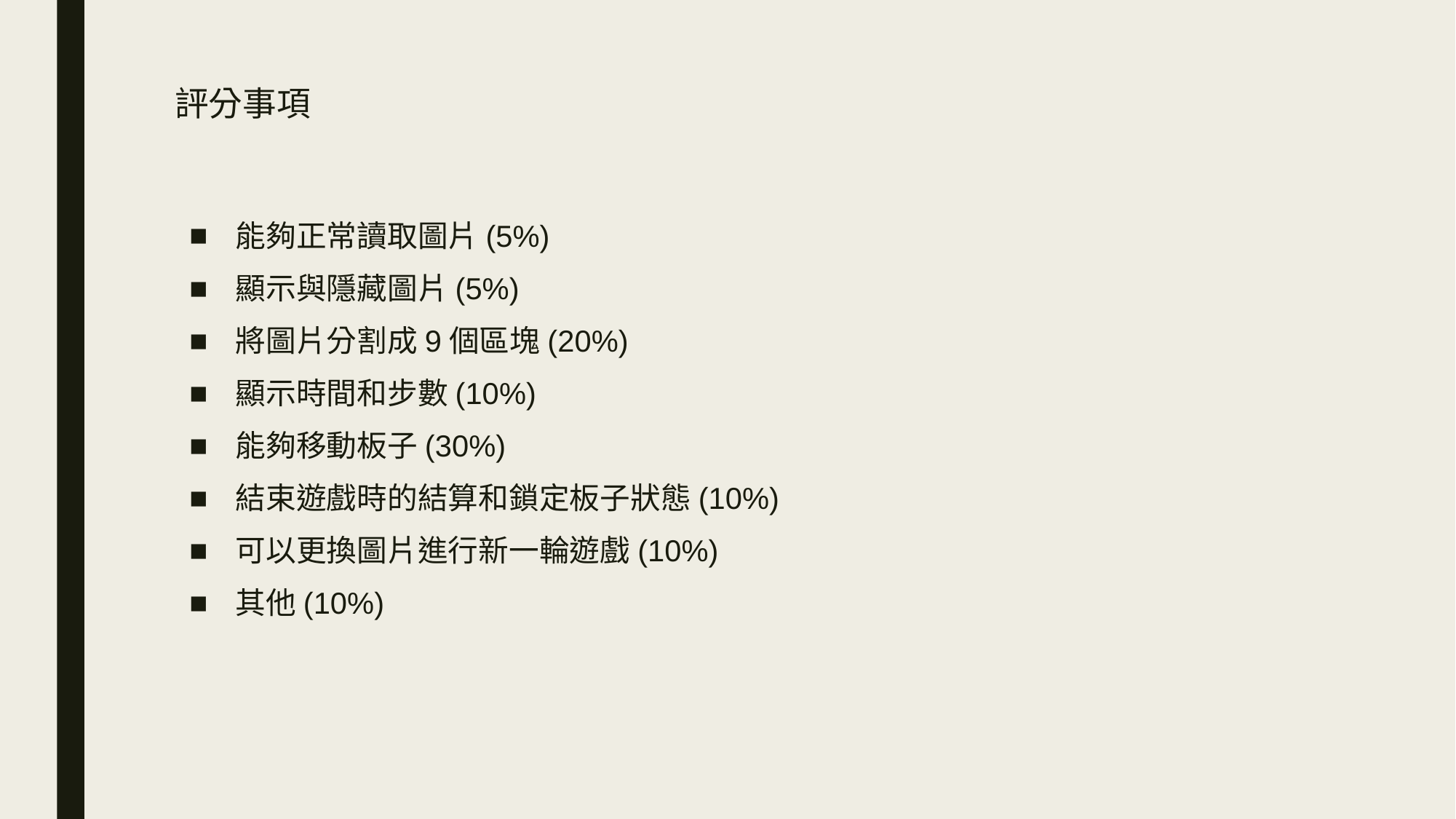

# 評分事項
能夠正常讀取圖片(5%)
顯示與隱藏圖片(5%)
將圖片分割成9個區塊(20%)
顯示時間和步數(10%)
能夠移動板子(30%)
結束遊戲時的結算和鎖定板子狀態(10%)
可以更換圖片進行新一輪遊戲(10%)
其他(10%)